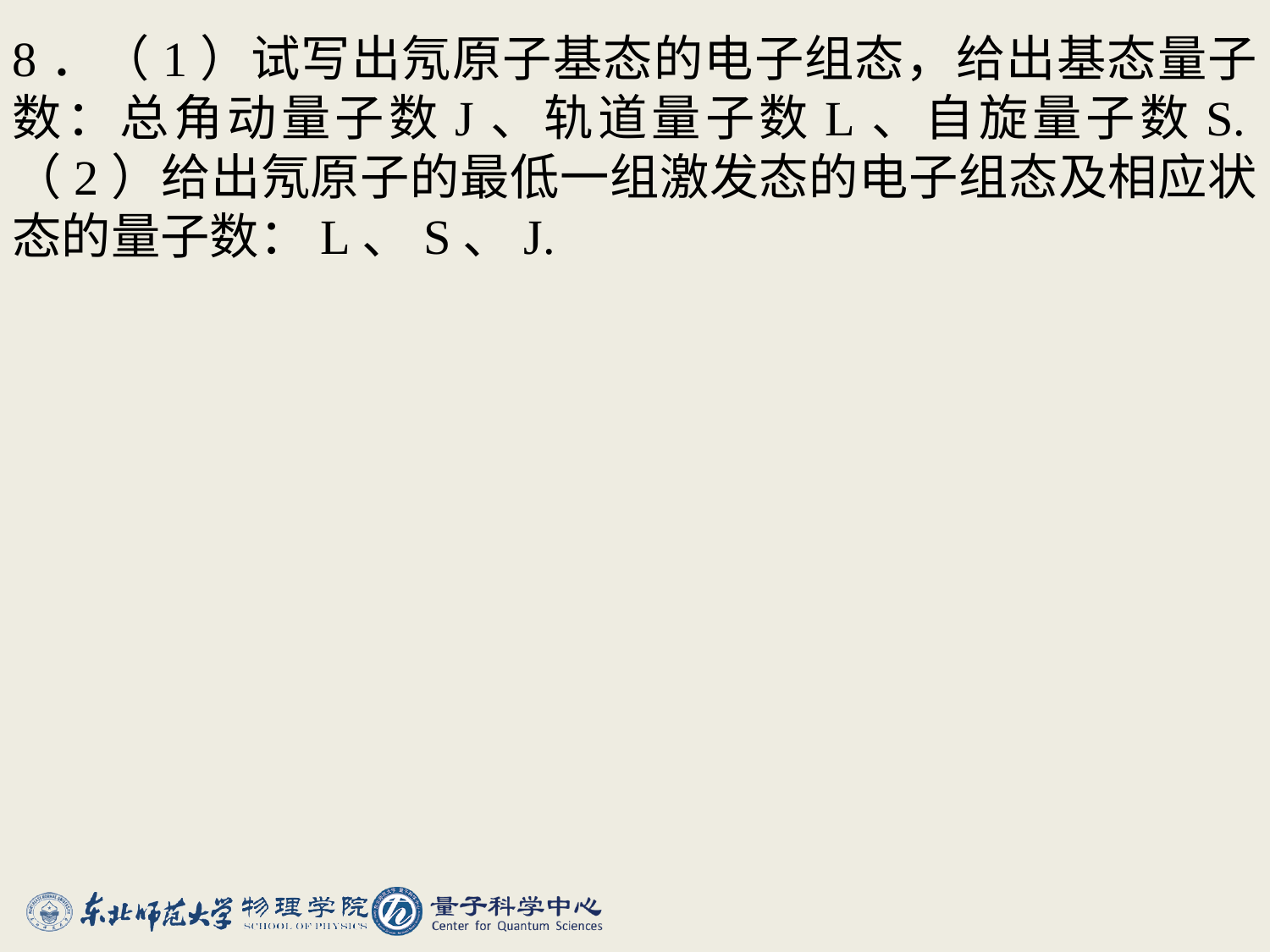

8．（1）试写出氖原子基态的电子组态，给出基态量子数：总角动量子数J、轨道量子数L、自旋量子数S.（2）给出氖原子的最低一组激发态的电子组态及相应状态的量子数：L、S、J.

#